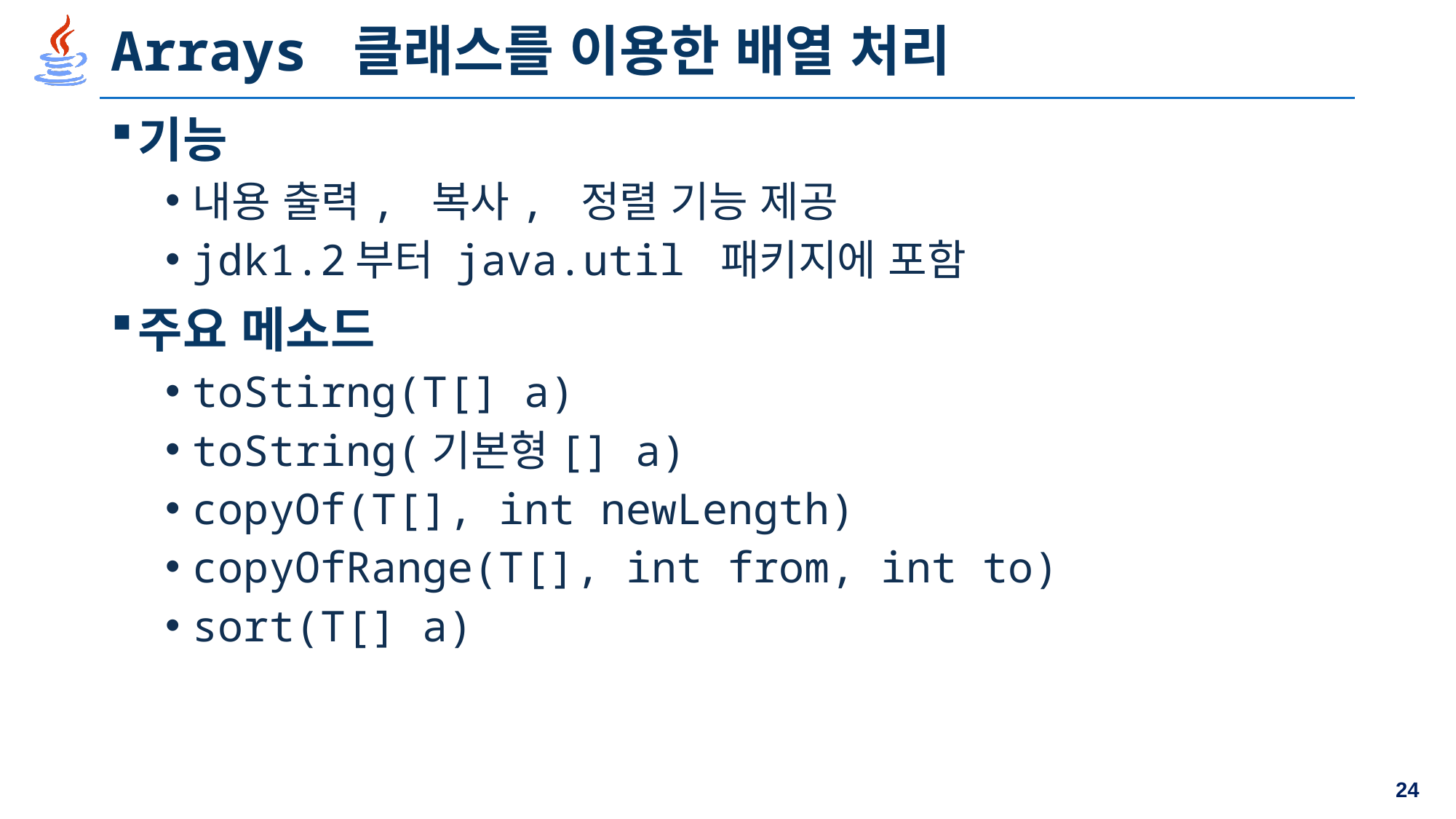

# Arrays 클래스를 이용한 배열 처리
기능
내용 출력, 복사, 정렬 기능 제공
jdk1.2부터 java.util 패키지에 포함
주요 메소드
toStirng(T[] a)
toString(기본형[] a)
copyOf(T[], int newLength)
copyOfRange(T[], int from, int to)
sort(T[] a)
24